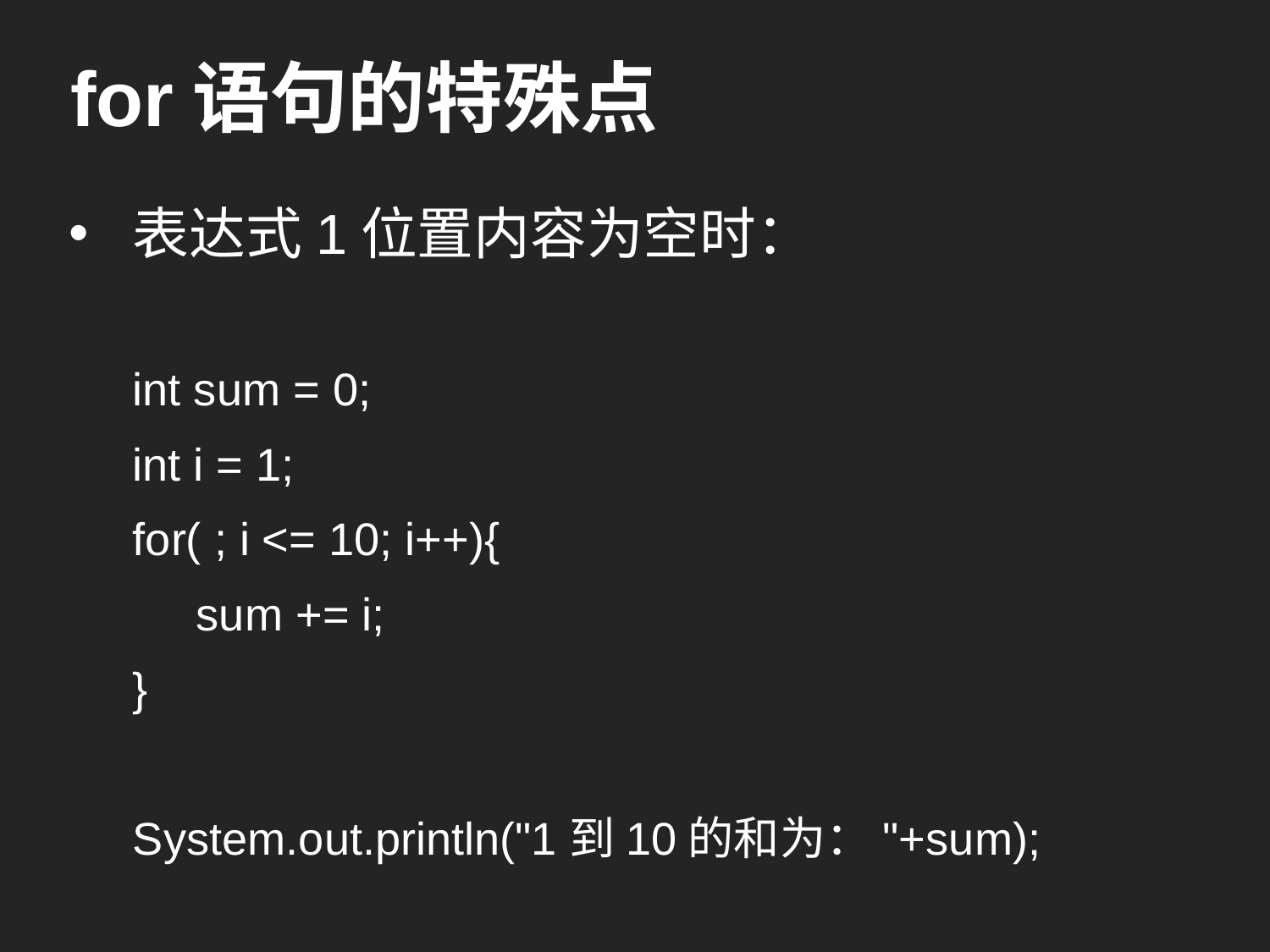

# for语句的特殊点
表达式1位置内容为空时：

int sum = 0;
int i = 1;
for( ; i <= 10; i++){
	sum += i;
}

System.out.println("1到10的和为："+sum);